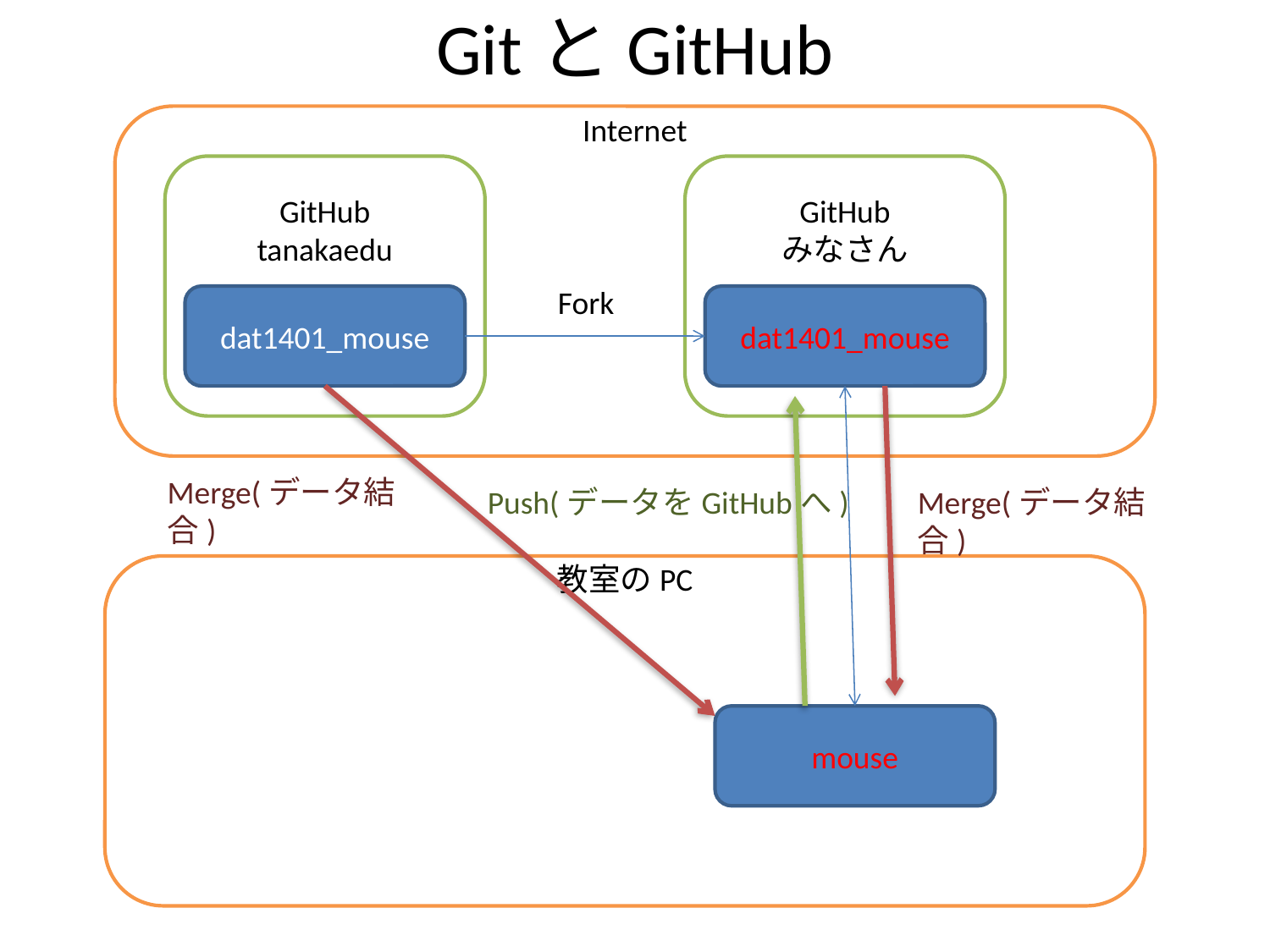

# GitとGitHub

Internet

GitHub
tanakaedu

GitHub
みなさん

Fork
dat1401_mouse
dat1401_mouse
Merge(データ結合)
Push(データをGitHubへ)
Merge(データ結合)
教室のPC

mouse